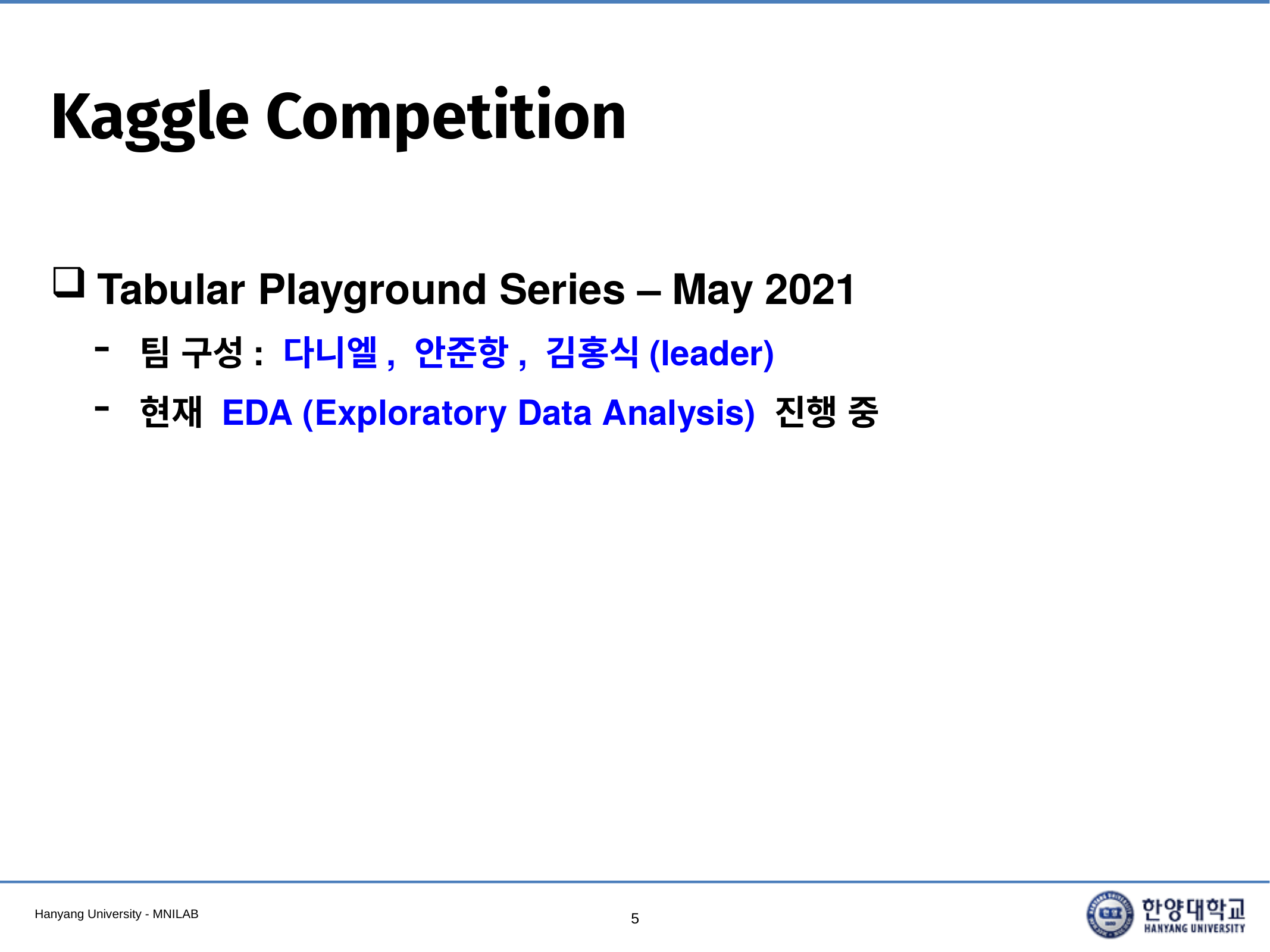

# Kaggle Competition
Tabular Playground Series – May 2021
팀 구성: 다니엘, 안준항, 김홍식(leader)
현재 EDA (Exploratory Data Analysis) 진행 중

5